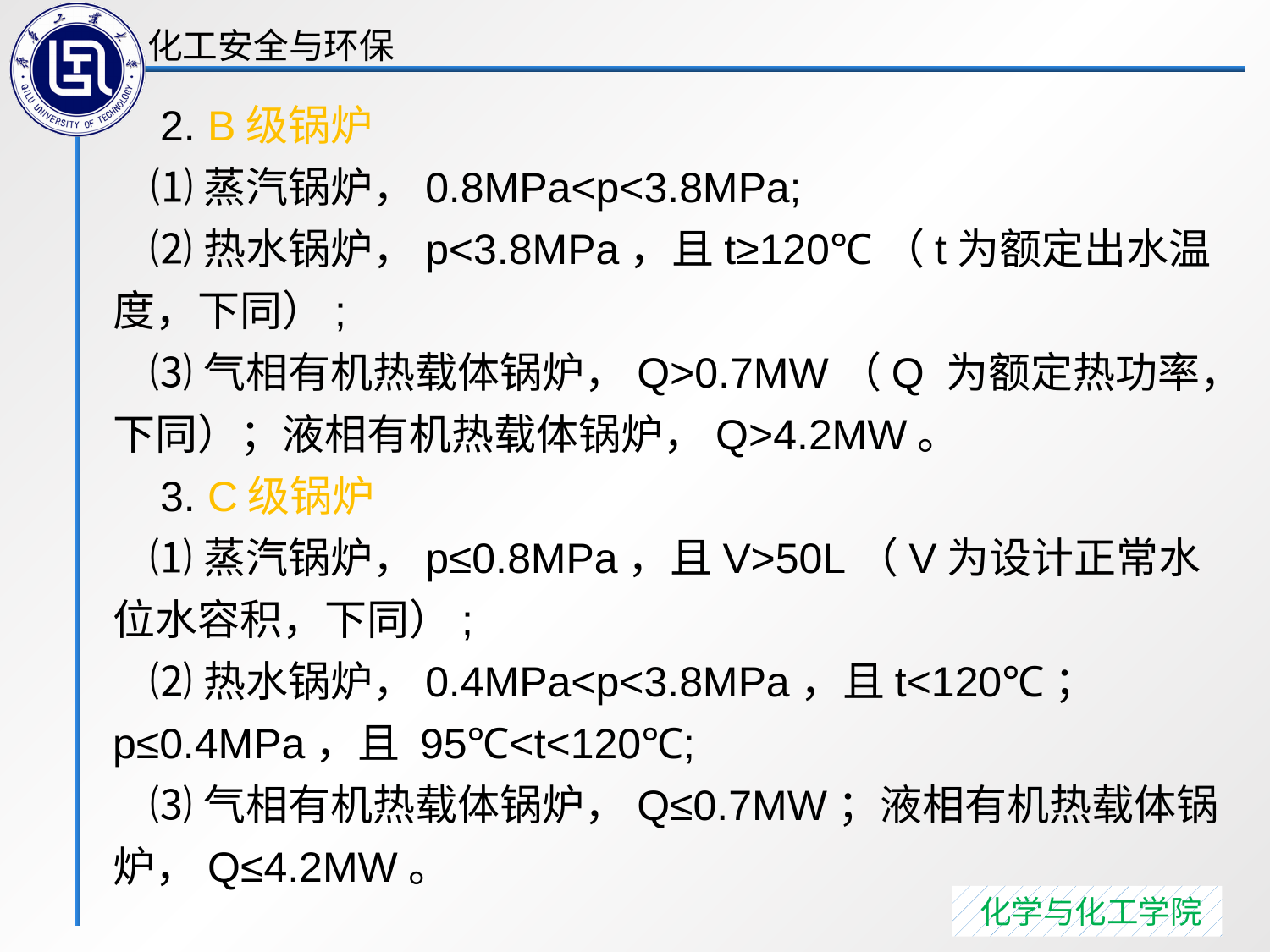

2. B级锅炉
    ⑴蒸汽锅炉，0.8MPa<p<3.8MPa;
    ⑵热水锅炉，p<3.8MPa，且t≥120℃（t为额定出水温度，下同）;
    ⑶气相有机热载体锅炉，Q>0.7MW（Q 为额定热功率，下同）；液相有机热载体锅炉，Q>4.2MW。
    3. C级锅炉
    ⑴蒸汽锅炉，p≤0.8MPa，且V>50L（V为设计正常水位水容积，下同）;
    ⑵热水锅炉，0.4MPa<p<3.8MPa，且t<120℃；p≤0.4MPa，且 95℃<t<120℃;
    ⑶气相有机热载体锅炉，Q≤0.7MW；液相有机热载体锅炉，Q≤4.2MW。